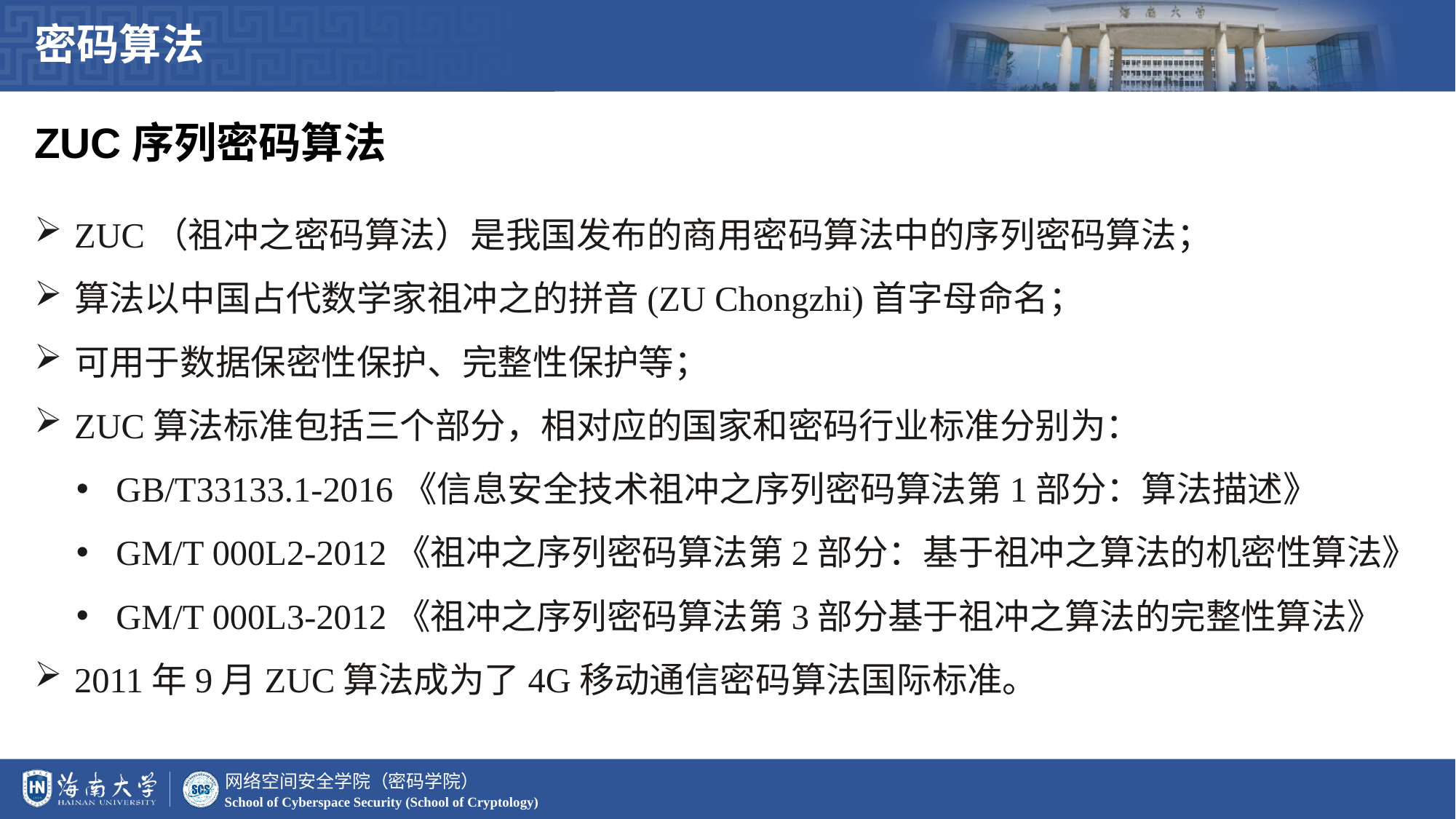

密码算法
ZUC序列密码算法
ZUC（祖冲之密码算法）是我国发布的商用密码算法中的序列密码算法；
算法以中国占代数学家祖冲之的拼音(ZU Chongzhi)首字母命名；
可用于数据保密性保护、完整性保护等；
ZUC算法标准包括三个部分，相对应的国家和密码行业标准分别为：
GB/T33133.1-2016《信息安全技术祖冲之序列密码算法第1部分：算法描述》
GM/T 000L2-2012《祖冲之序列密码算法第2部分：基于祖冲之算法的机密性算法》
GM/T 000L3-2012《祖冲之序列密码算法第3部分基于祖冲之算法的完整性算法》
2011年9月ZUC算法成为了4G移动通信密码算法国际标准。
12